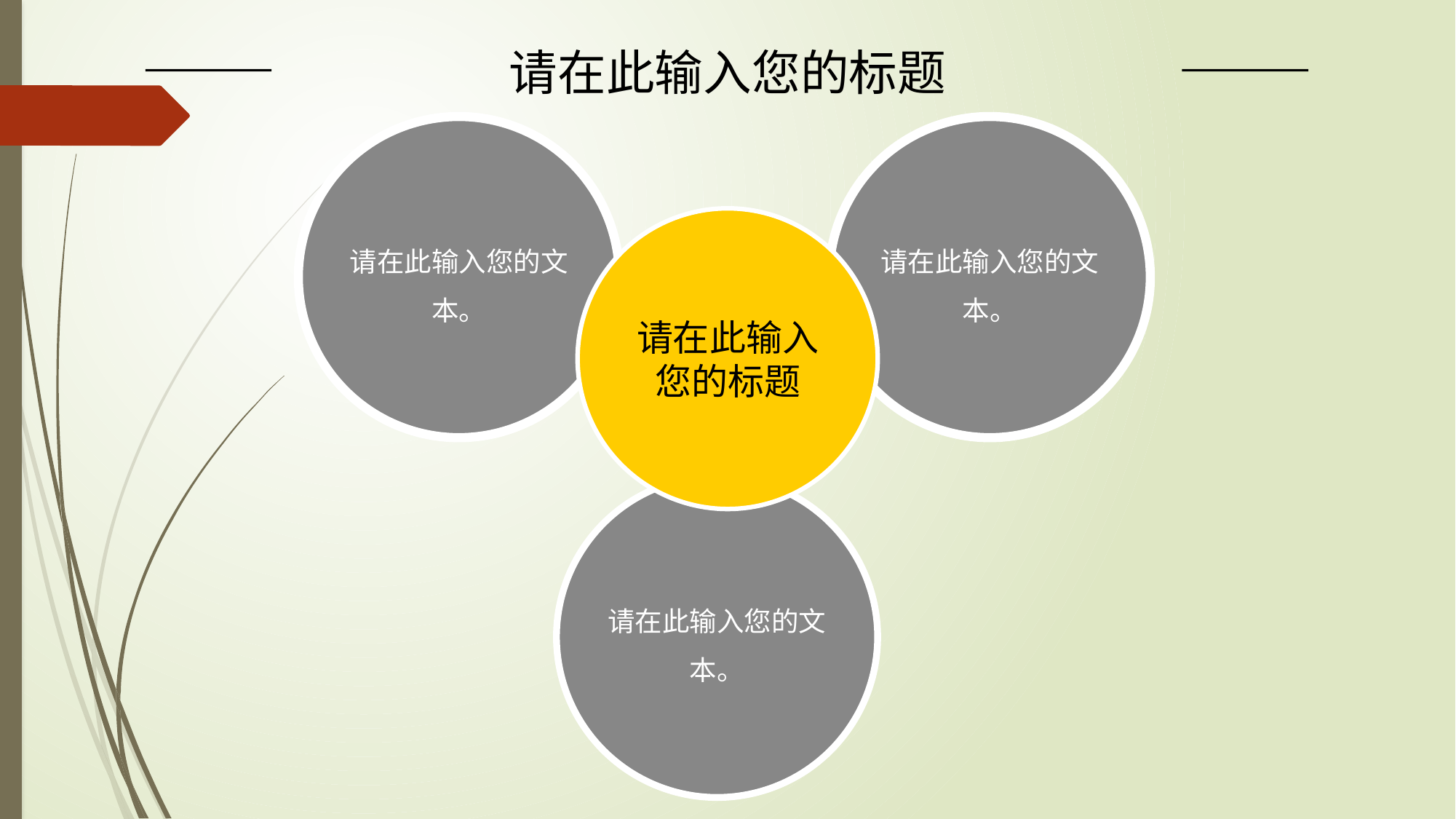

请在此输入您的标题

请在此输入您的文本。
请在此输入您的文本。
请在此输入您的标题
请在此输入您的文本。